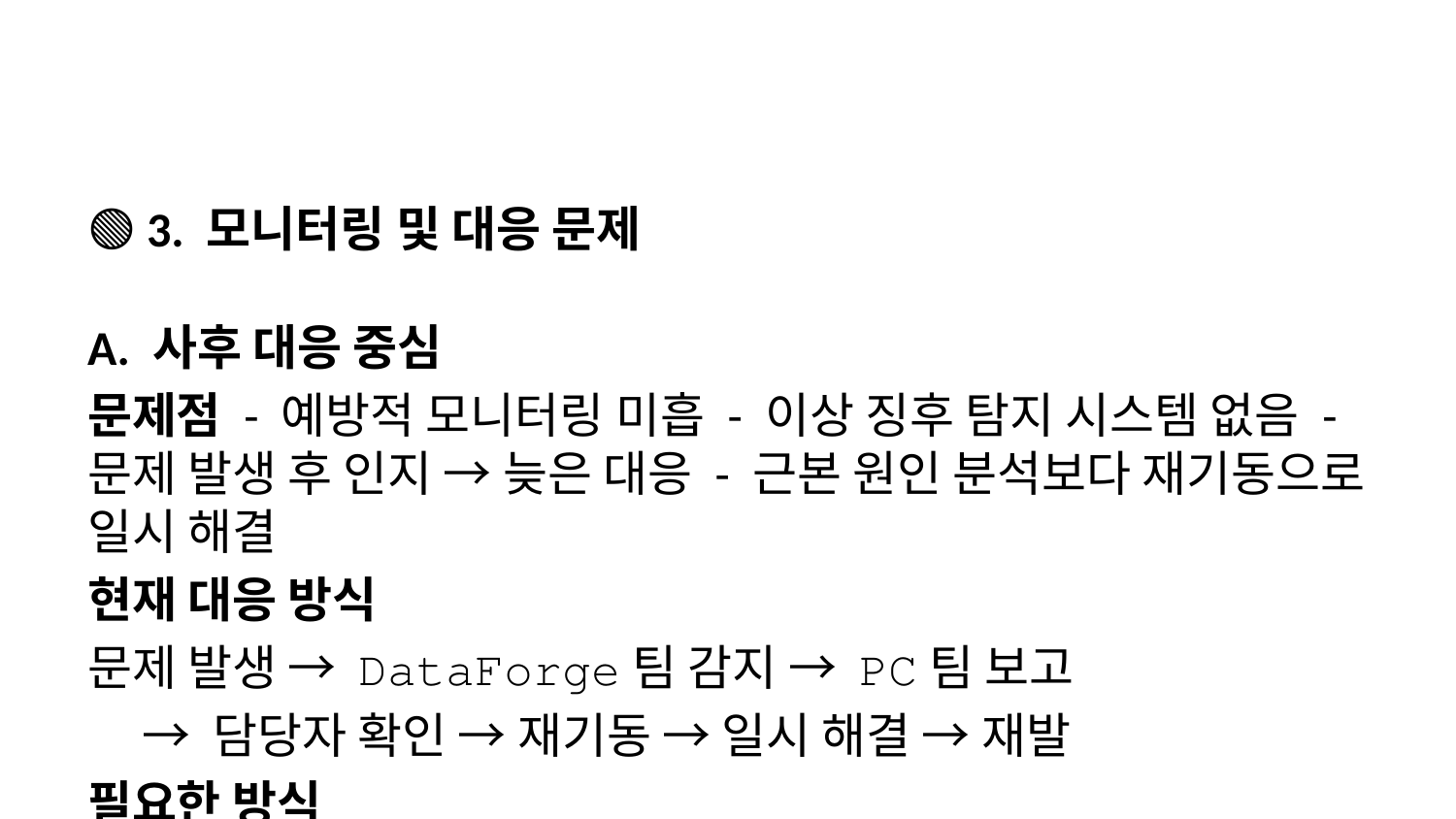

🟢 3. 모니터링 및 대응 문제
A. 사후 대응 중심
문제점 - 예방적 모니터링 미흡 - 이상 징후 탐지 시스템 없음 - 문제 발생 후 인지 → 늦은 대응 - 근본 원인 분석보다 재기동으로 일시 해결
현재 대응 방식
문제 발생 → DataForge팀 감지 → PC팀 보고
→ 담당자 확인 → 재기동 → 일시 해결 → 재발
필요한 방식
이상 징후 탐지 → 예방 조치 → 근본 원인 제거